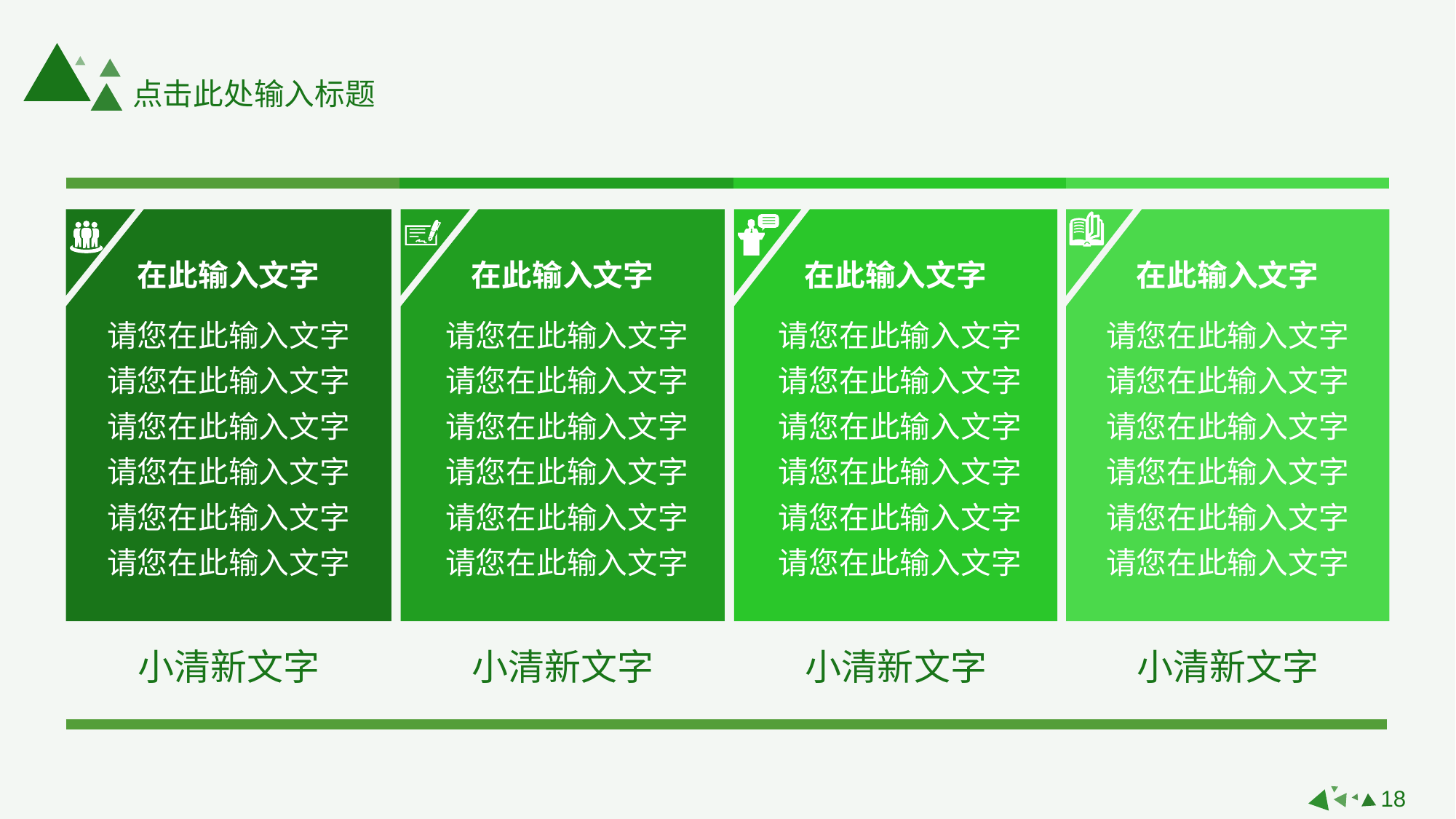

点击此处输入标题

在此输入文字
在此输入文字
在此输入文字
在此输入文字
请您在此输入文字请您在此输入文字请您在此输入文字请您在此输入文字请您在此输入文字
请您在此输入文字
请您在此输入文字请您在此输入文字请您在此输入文字请您在此输入文字请您在此输入文字
请您在此输入文字
请您在此输入文字请您在此输入文字请您在此输入文字请您在此输入文字请您在此输入文字
请您在此输入文字
请您在此输入文字请您在此输入文字请您在此输入文字请您在此输入文字请您在此输入文字
请您在此输入文字
小清新文字
小清新文字
小清新文字
小清新文字
18